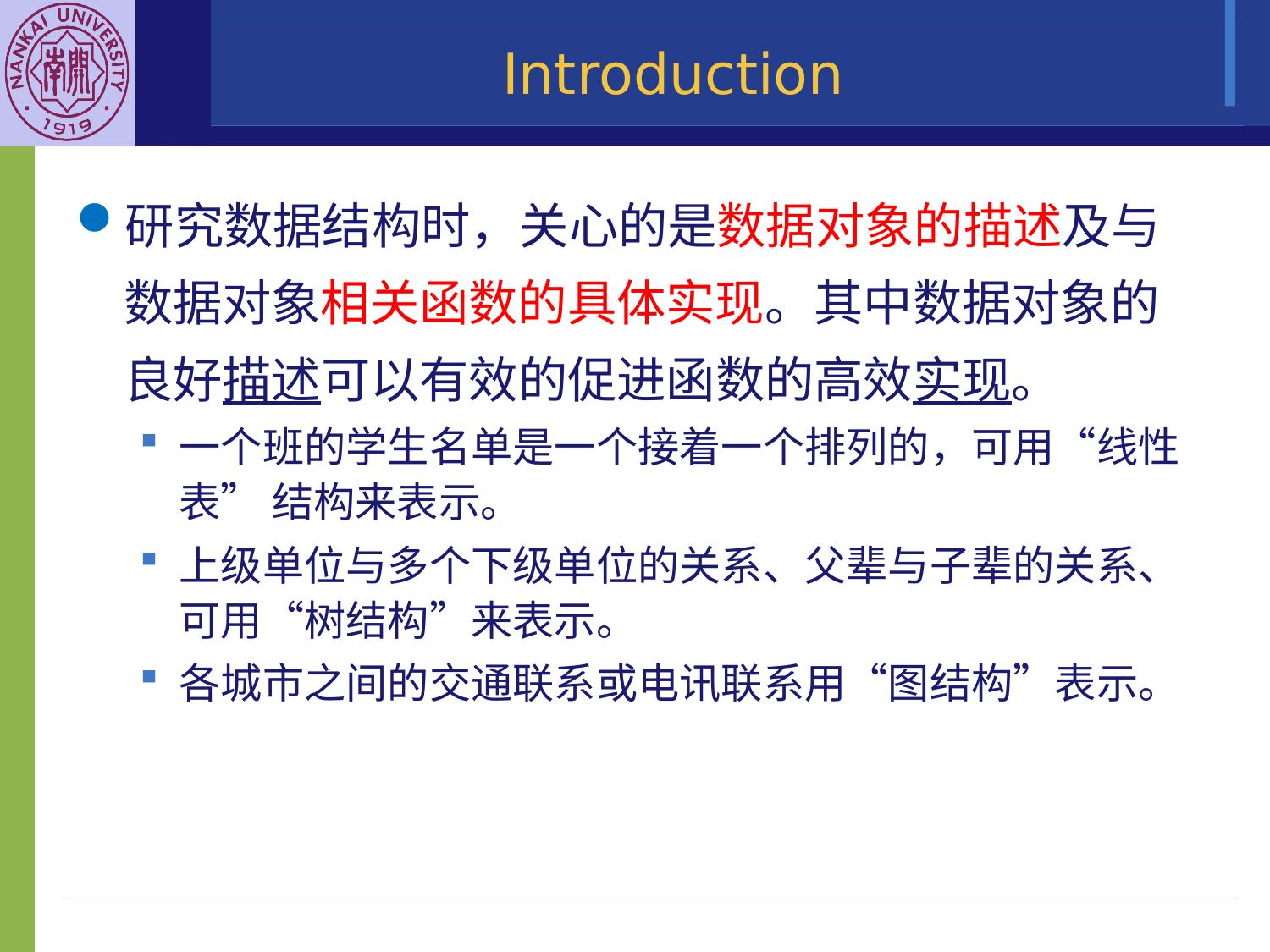

# Introduction
研究数据结构时，关心的是数据对象的描述及与数据对象相关函数的具体实现。其中数据对象的良好描述可以有效的促进函数的高效实现。
一个班的学生名单是一个接着一个排列的，可用“线性表” 结构来表示。
上级单位与多个下级单位的关系、父辈与子辈的关系、可用“树结构”来表示。
各城市之间的交通联系或电讯联系用“图结构”表示。

23